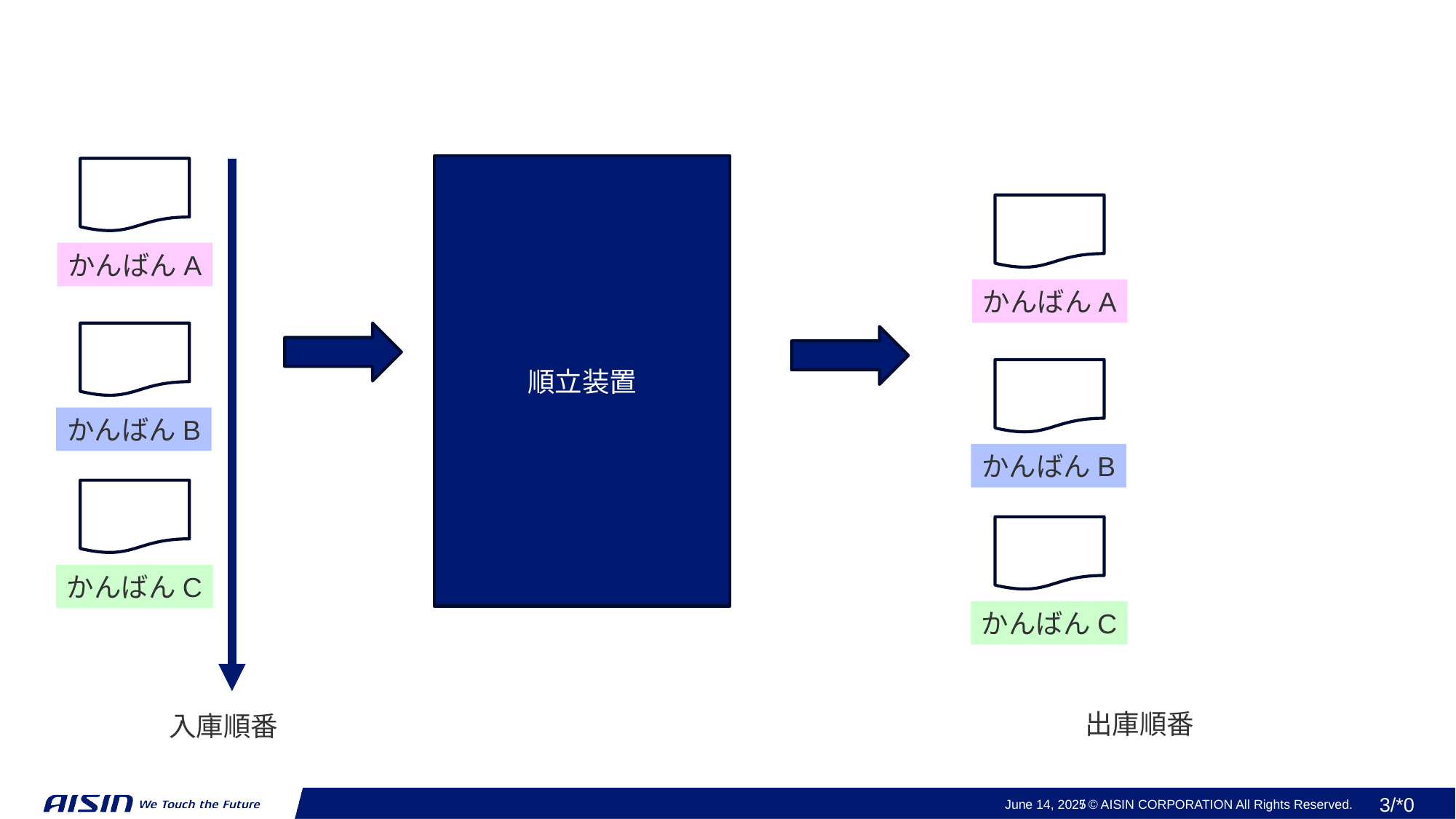

順立装置

かんばんA
かんばんA

かんばんB
かんばんB

かんばんC
かんばんC
出庫順番
入庫順番
June 14, 2025